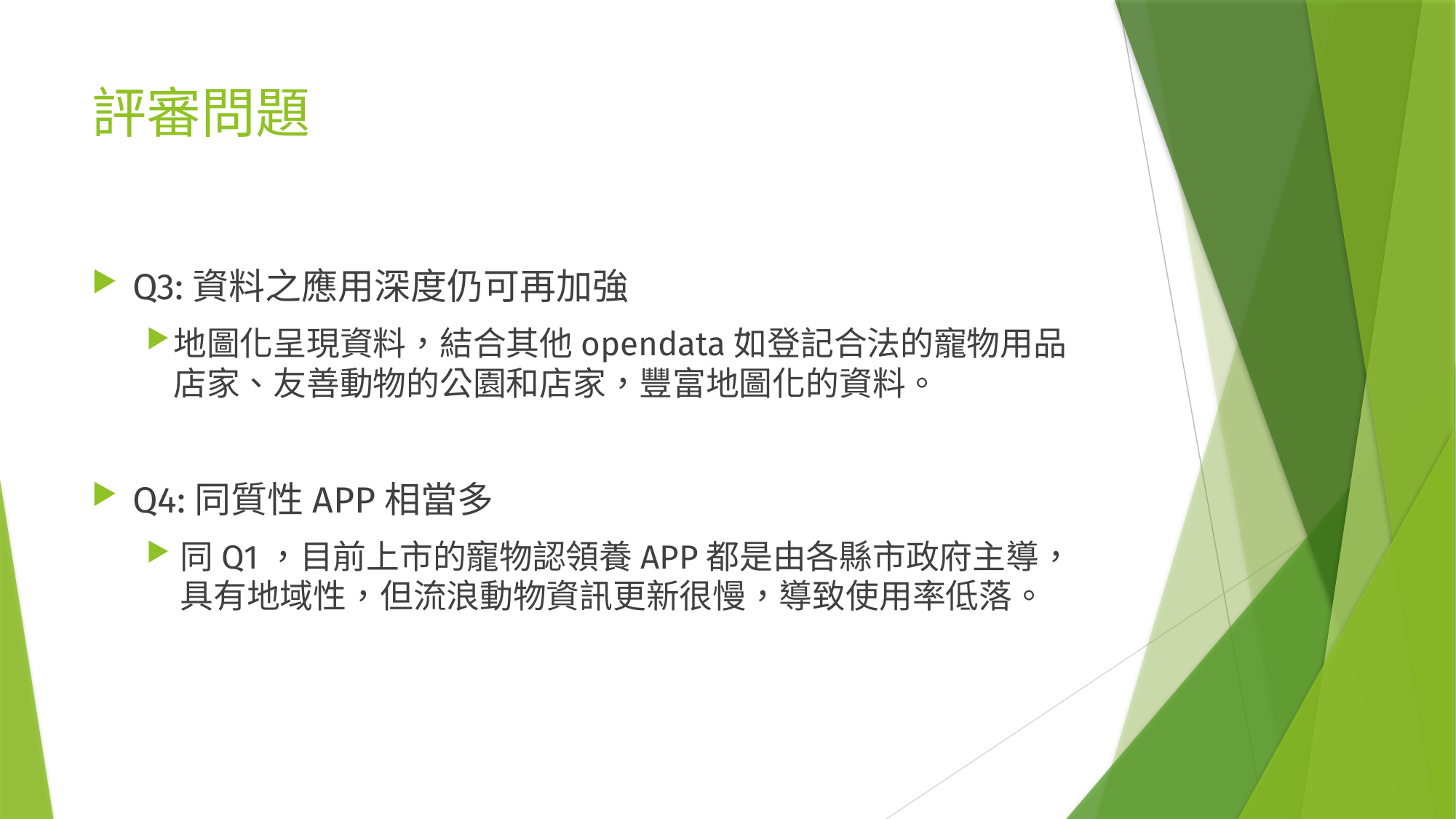

# 評審問題
Q3:資料之應用深度仍可再加強
地圖化呈現資料，結合其他opendata如登記合法的寵物用品店家、友善動物的公園和店家，豐富地圖化的資料。

Q4:同質性APP相當多
同Q1，目前上市的寵物認領養APP都是由各縣市政府主導，具有地域性，但流浪動物資訊更新很慢，導致使用率低落。